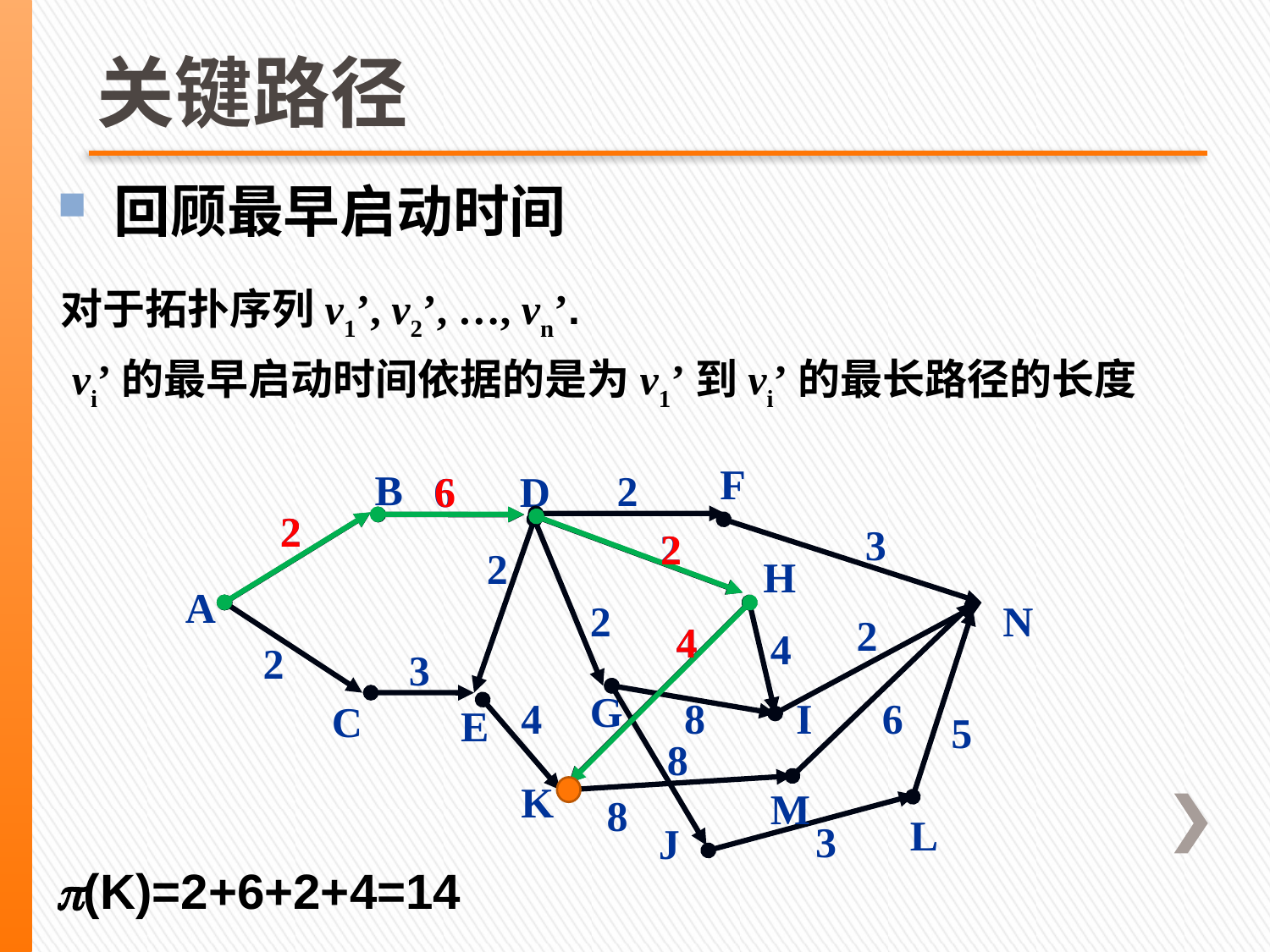

# 关键路径
 回顾最早启动时间
    对于拓扑序列v1’, v2’, …, vn’.
     vi’的最早启动时间依据的是为v1’到vi’的最长路径的长度

F
2

B
6
D

2

3

N

2
H

2

2
G
A

2
C

4

4

2

6

5
3

E
4

K

8
I

8
J

M
8

L
3
6
2

2
4

 π(K)=2+6+2+4=14